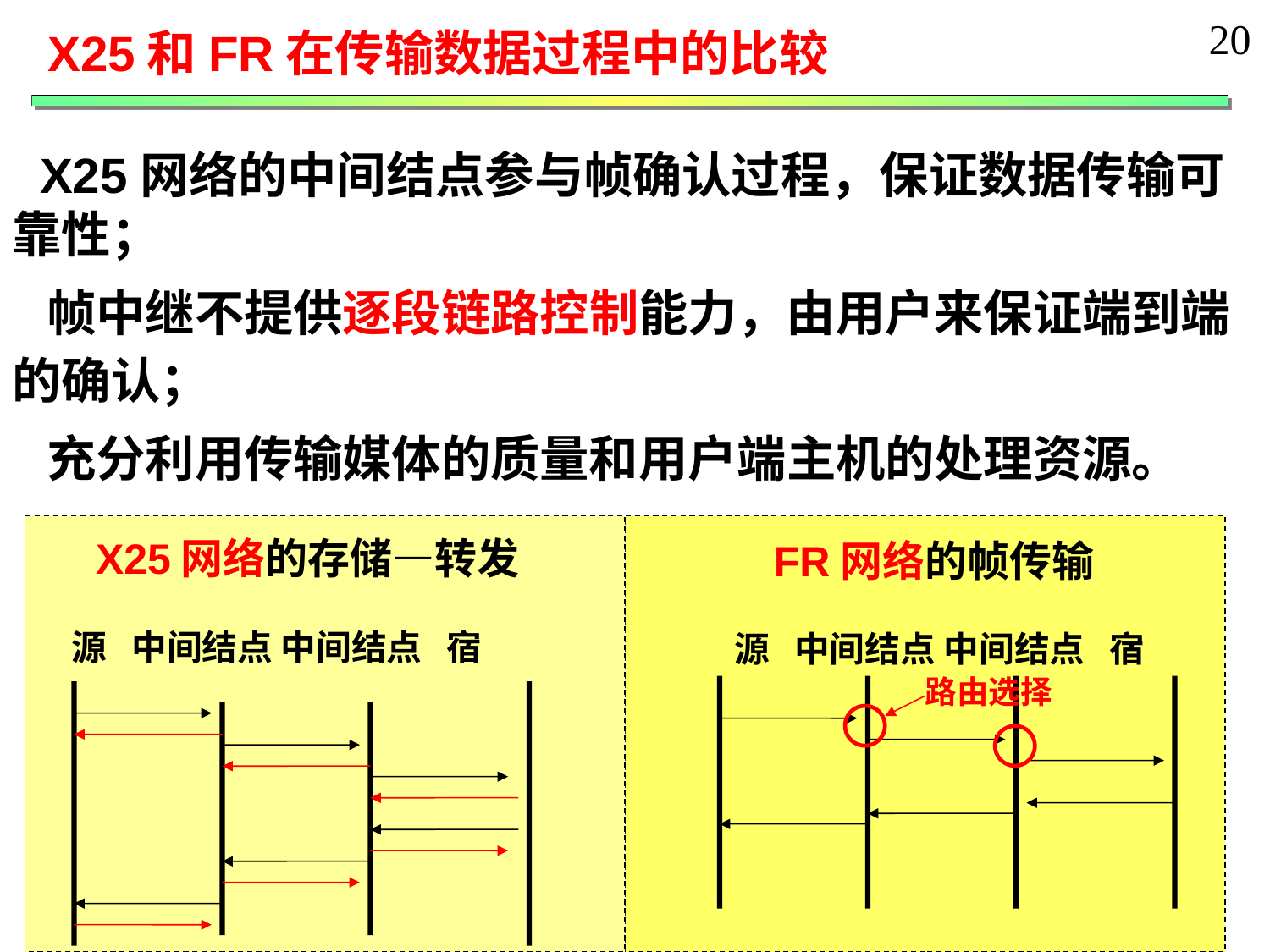

20
X25和FR在传输数据过程中的比较

  X25网络的中间结点参与帧确认过程，保证数据传输可靠性；
  帧中继不提供逐段链路控制能力，由用户来保证端到端的确认；
  充分利用传输媒体的质量和用户端主机的处理资源。

  X25网络的存储—转发

源   中间结点 中间结点   宿
    FR网络的帧传输

源   中间结点 中间结点   宿
路由选择